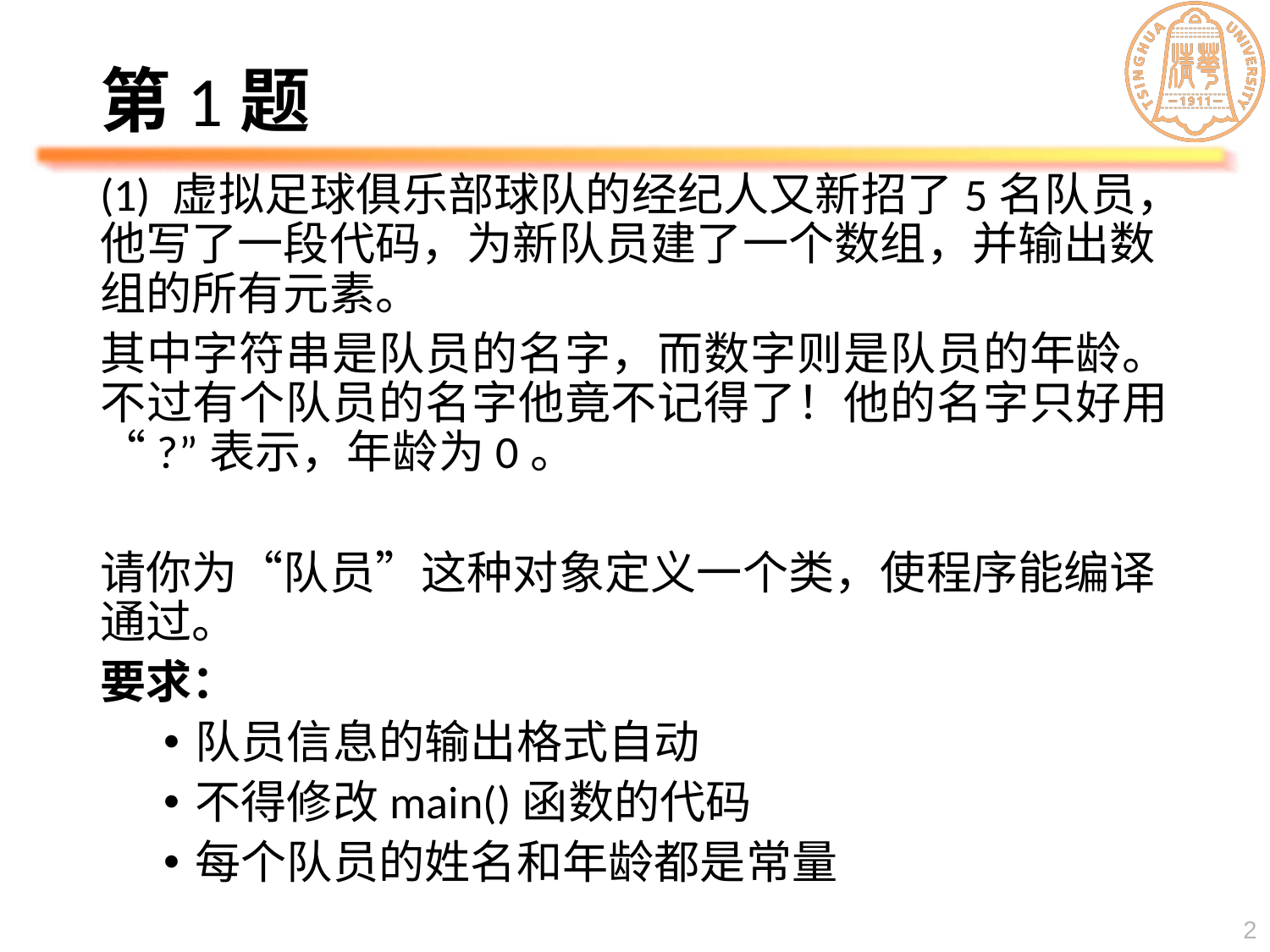

# 第1题
(1) 虚拟足球俱乐部球队的经纪人又新招了5名队员，他写了一段代码，为新队员建了一个数组，并输出数组的所有元素。
其中字符串是队员的名字，而数字则是队员的年龄。不过有个队员的名字他竟不记得了！他的名字只好用“?”表示，年龄为0。

请你为“队员”这种对象定义一个类，使程序能编译通过。
要求：
队员信息的输出格式自动
不得修改main()函数的代码
每个队员的姓名和年龄都是常量
2